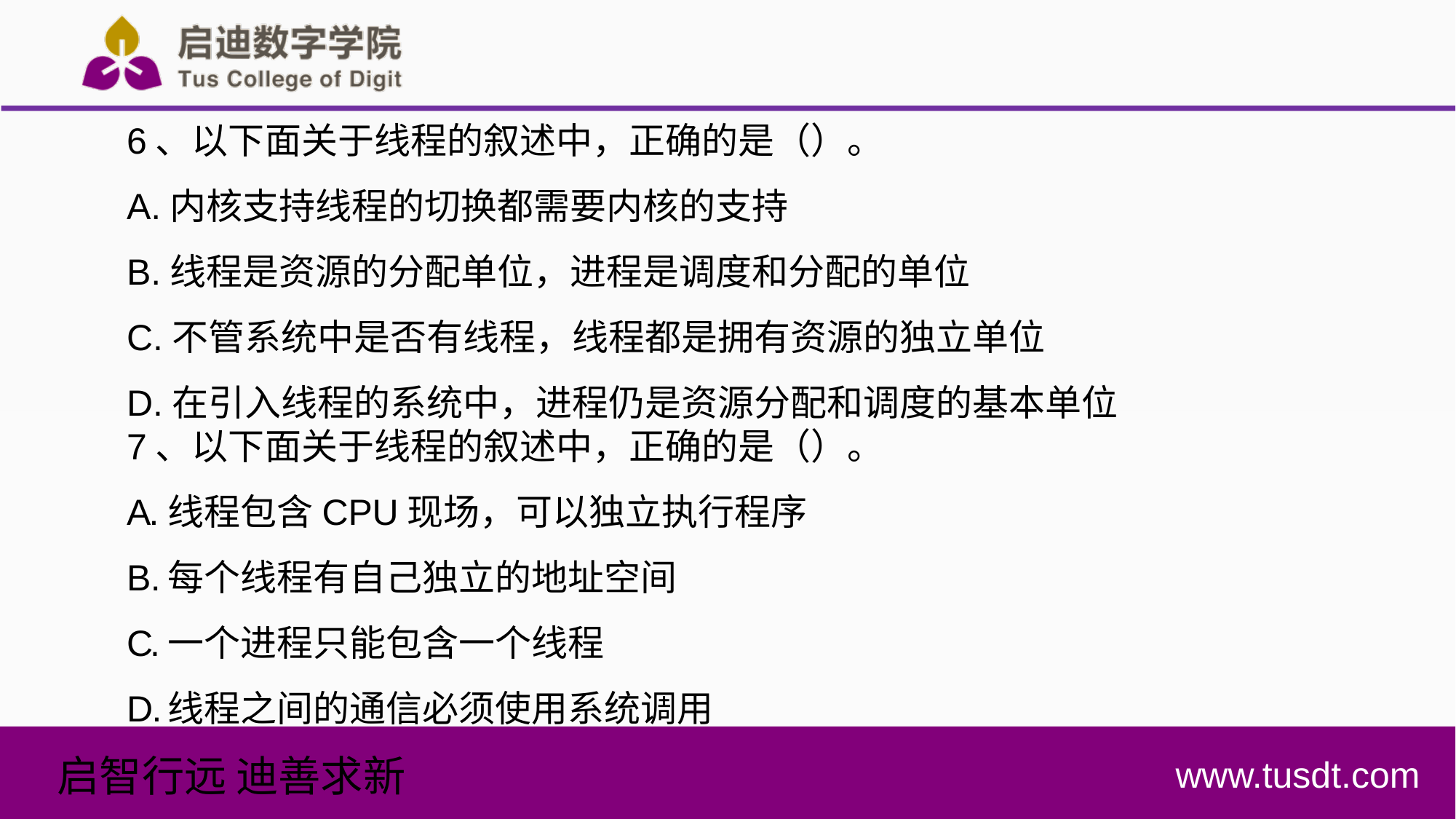

6、以下面关于线程的叙述中，正确的是（）。
A.内核支持线程的切换都需要内核的支持
B.线程是资源的分配单位，进程是调度和分配的单位
C.不管系统中是否有线程，线程都是拥有资源的独立单位
D.在引入线程的系统中，进程仍是资源分配和调度的基本单位
7、以下面关于线程的叙述中，正确的是（）。
线程包含CPU现场，可以独立执行程序
每个线程有自己独立的地址空间
一个进程只能包含一个线程
线程之间的通信必须使用系统调用